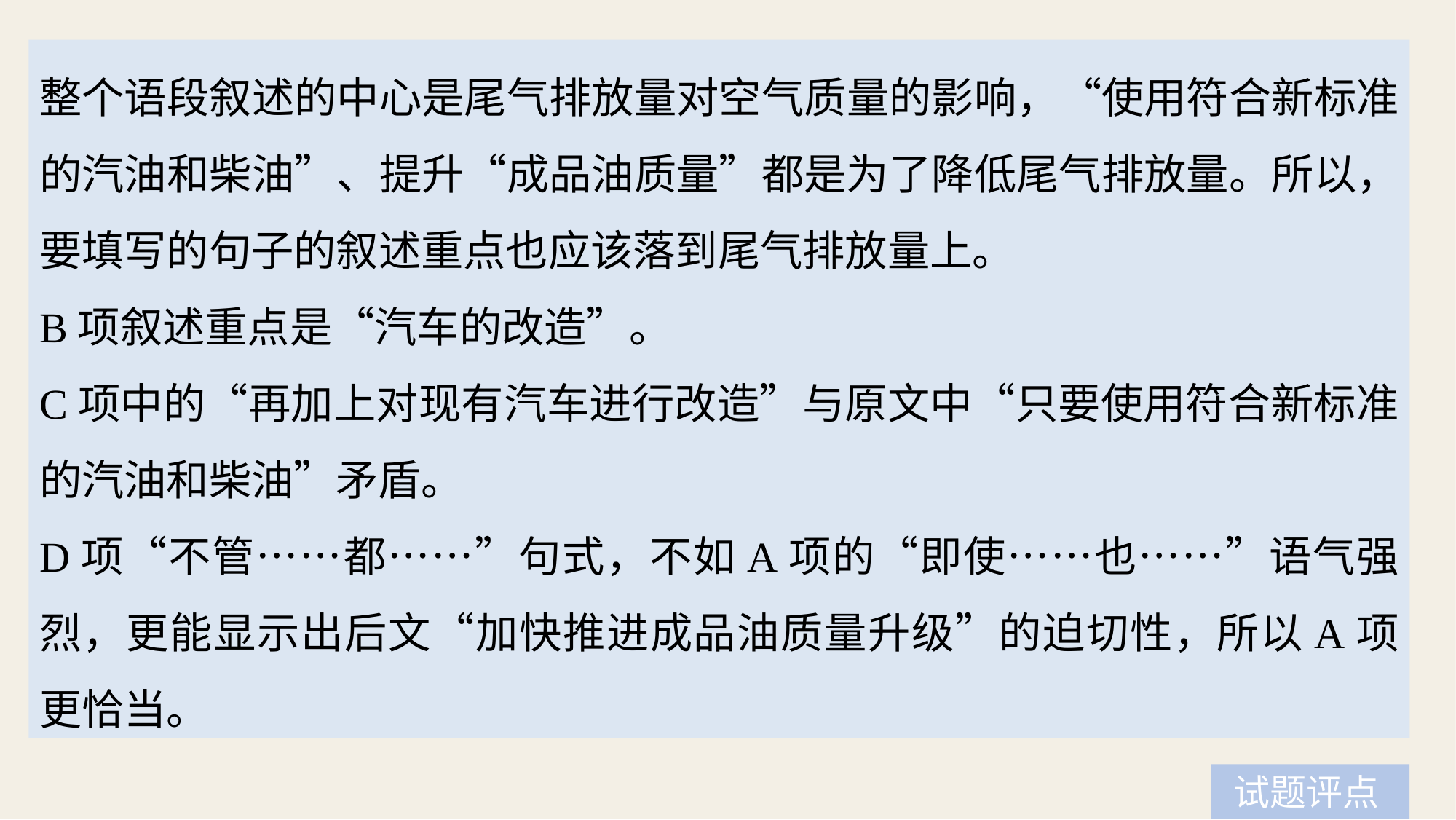

整个语段叙述的中心是尾气排放量对空气质量的影响，“使用符合新标准的汽油和柴油”、提升“成品油质量”都是为了降低尾气排放量。所以，要填写的句子的叙述重点也应该落到尾气排放量上。
B项叙述重点是“汽车的改造”。
C项中的“再加上对现有汽车进行改造”与原文中“只要使用符合新标准的汽油和柴油”矛盾。
D项“不管……都……”句式，不如A项的“即使……也……”语气强烈，更能显示出后文“加快推进成品油质量升级”的迫切性，所以A项更恰当。
试题评点